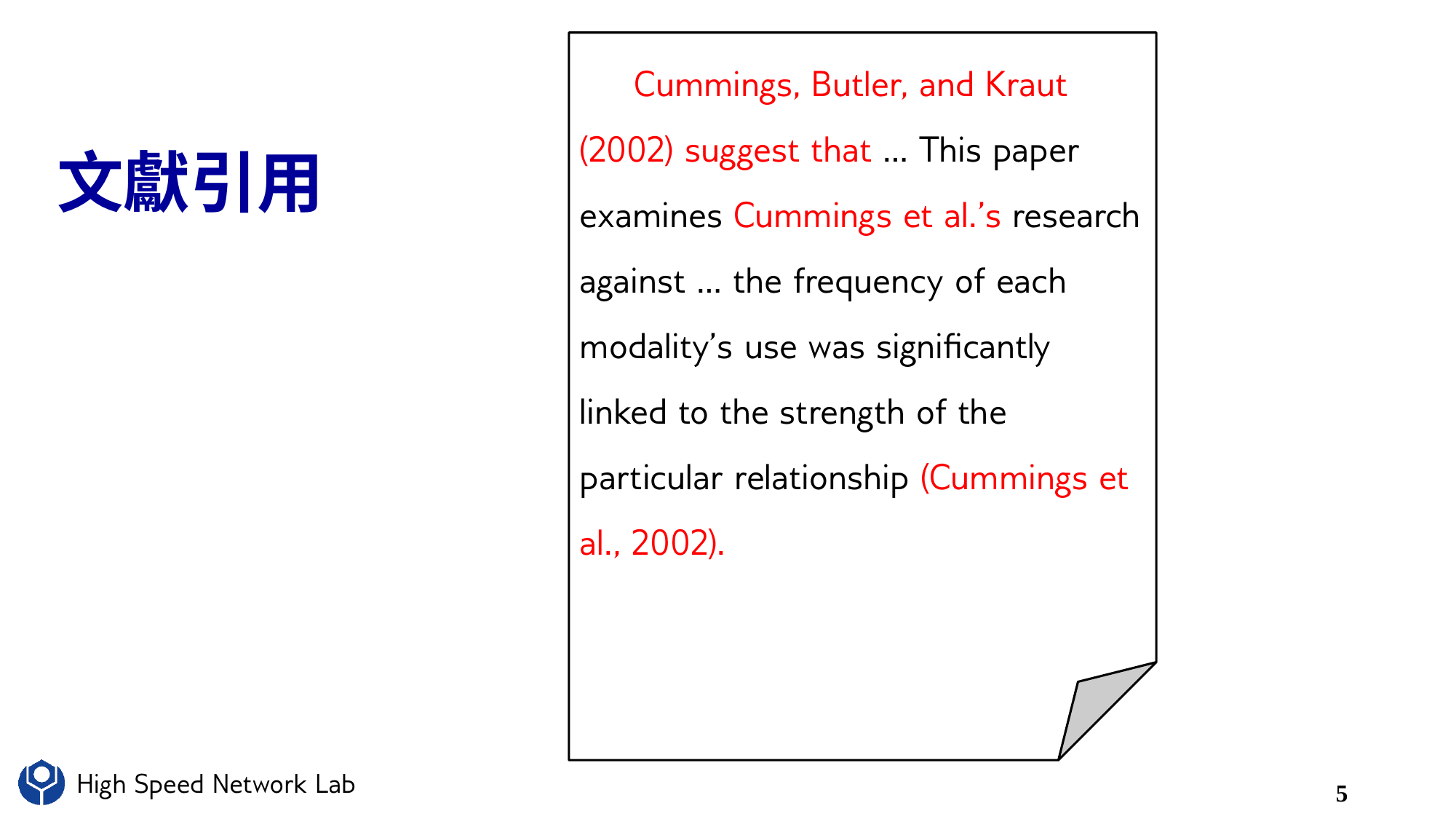

Cummings, Butler, and Kraut (2002) suggest that … This paper examines Cummings et al.’s research against … the frequency of each modality’s use was significantly linked to the strength of the particular relationship (Cummings et al., 2002).

# 文獻引用
5